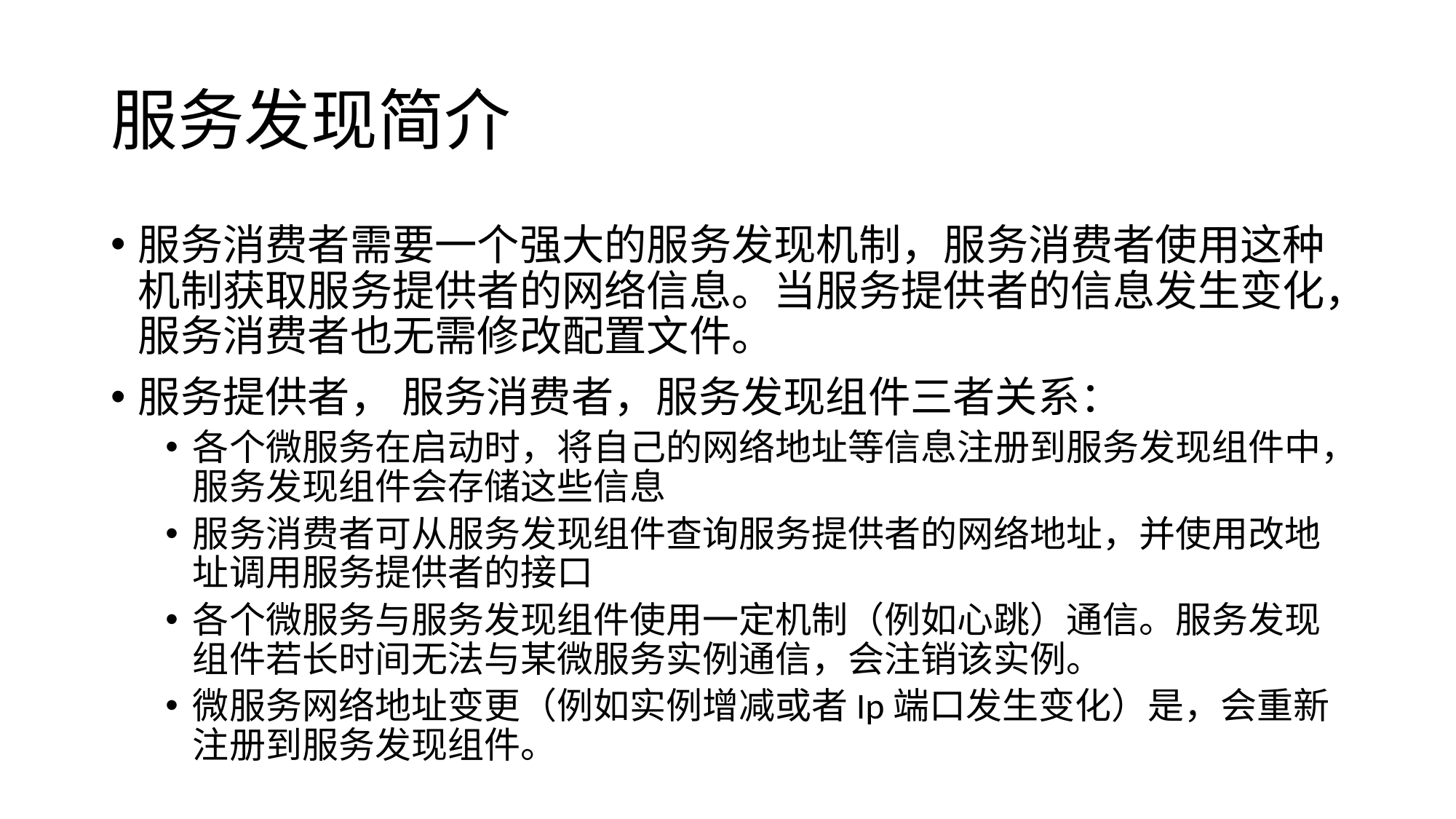

# 服务发现简介
服务消费者需要一个强大的服务发现机制，服务消费者使用这种机制获取服务提供者的网络信息。当服务提供者的信息发生变化，服务消费者也无需修改配置文件。
服务提供者， 服务消费者，服务发现组件三者关系：
各个微服务在启动时，将自己的网络地址等信息注册到服务发现组件中，服务发现组件会存储这些信息
服务消费者可从服务发现组件查询服务提供者的网络地址，并使用改地址调用服务提供者的接口
各个微服务与服务发现组件使用一定机制（例如心跳）通信。服务发现组件若长时间无法与某微服务实例通信，会注销该实例。
微服务网络地址变更（例如实例增减或者Ip端口发生变化）是，会重新注册到服务发现组件。